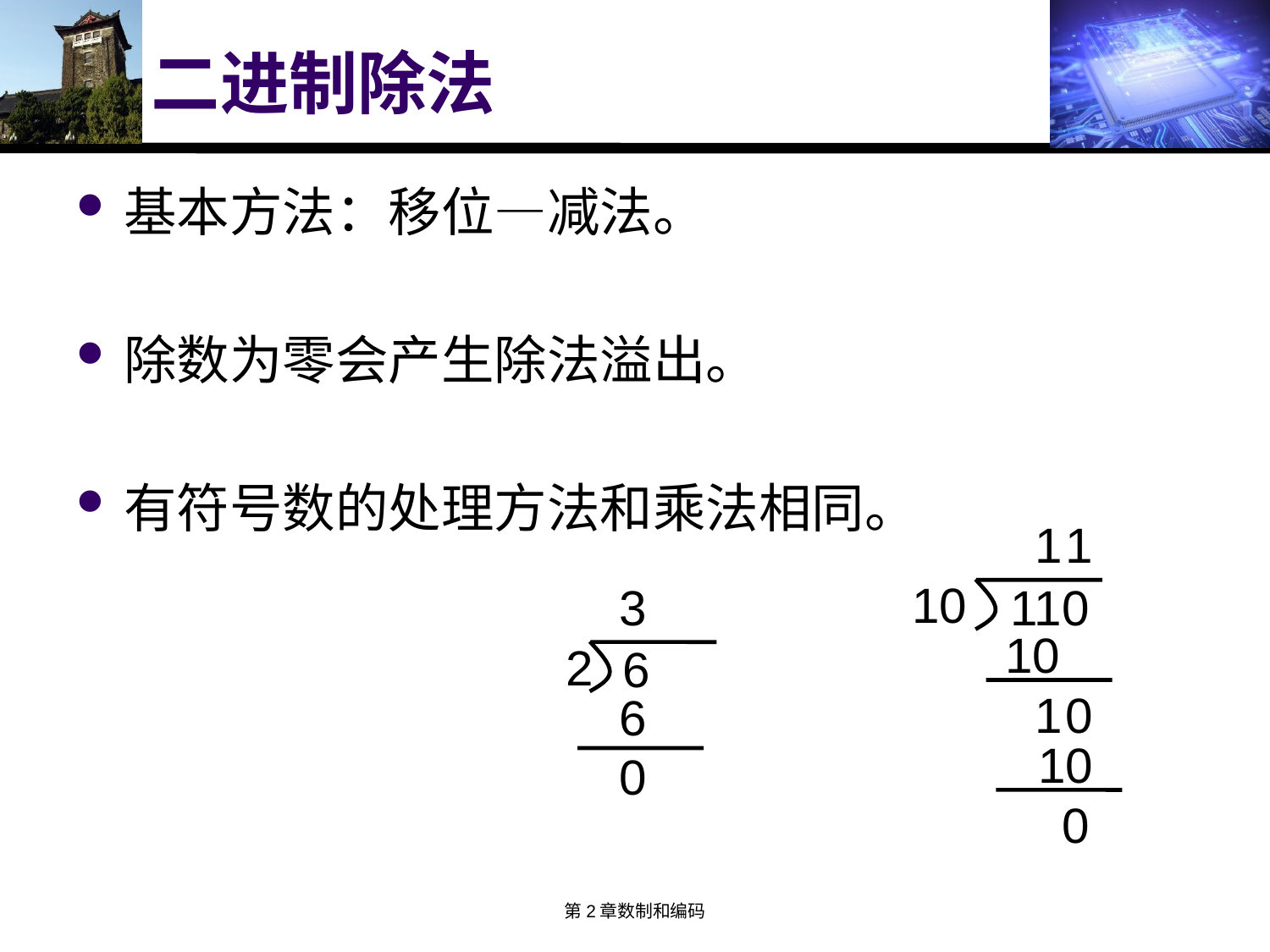

# 二进制除法
基本方法：移位—减法。

除数为零会产生除法溢出。

有符号数的处理方法和乘法相同。
1
1
10
3
2
 6

6
0

 110

10
1
0

10
0

第2章数制和编码
39